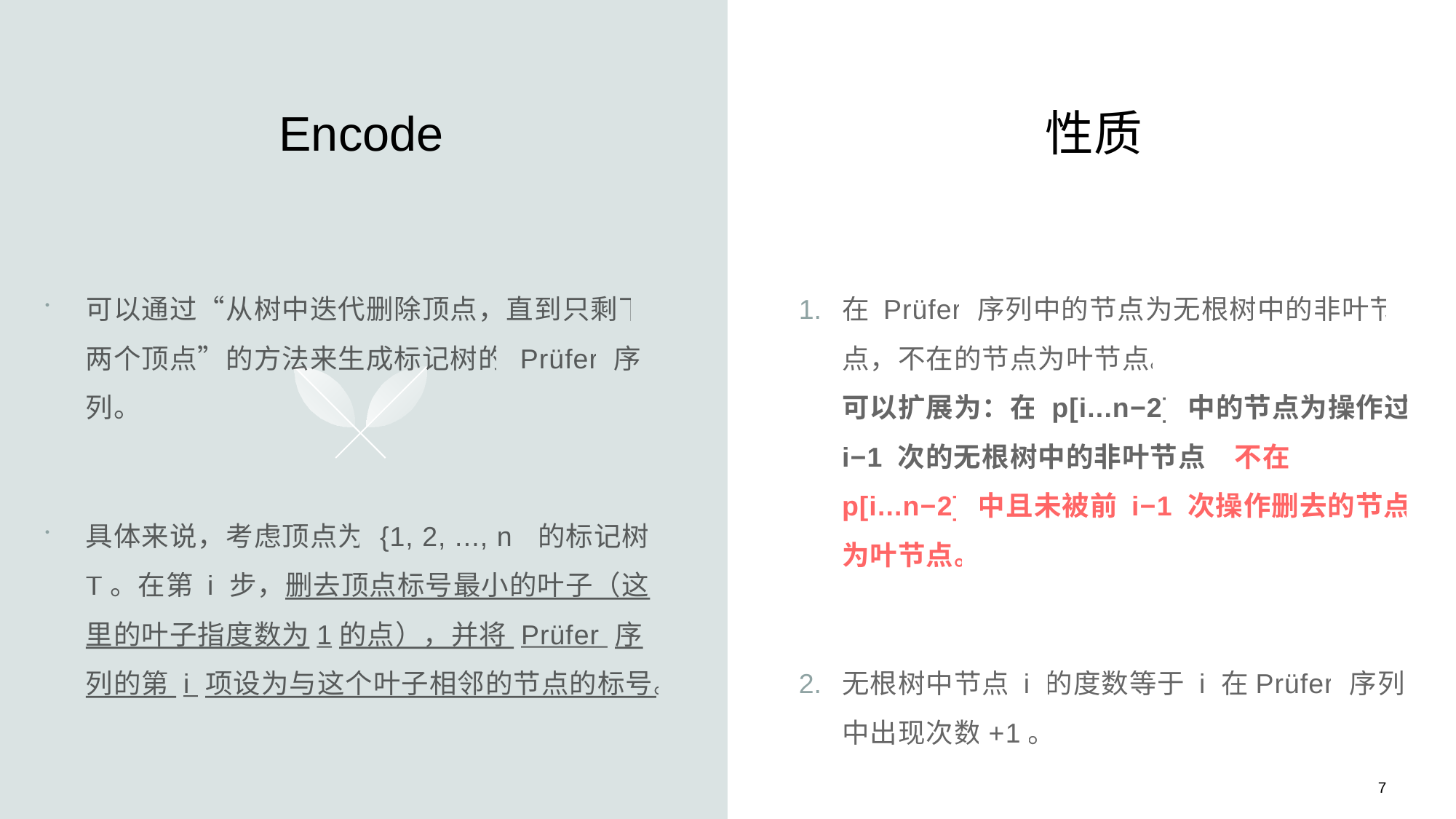

Encode
性质
在 Prüfer 序列中的节点为无根树中的非叶节点，不在的节点为叶节点。
可以扩展为：在 p[i...n−2] 中的节点为操作过 i−1 次的无根树中的非叶节点，不在 p[i...n−2] 中且未被前 i−1 次操作删去的节点为叶节点。

无根树中节点 i 的度数等于 i 在Prüfer 序列中出现次数+1。

可以通过“从树中迭代删除顶点，直到只剩下两个顶点”的方法来生成标记树的 Prüfer 序列。

具体来说，考虑顶点为 {1, 2, ..., n} 的标记树 T。在第 i 步，删去顶点标号最小的叶子（这里的叶子指度数为1的点），并将 Prüfer 序列的第 i 项设为与这个叶子相邻的节点的标号。
7